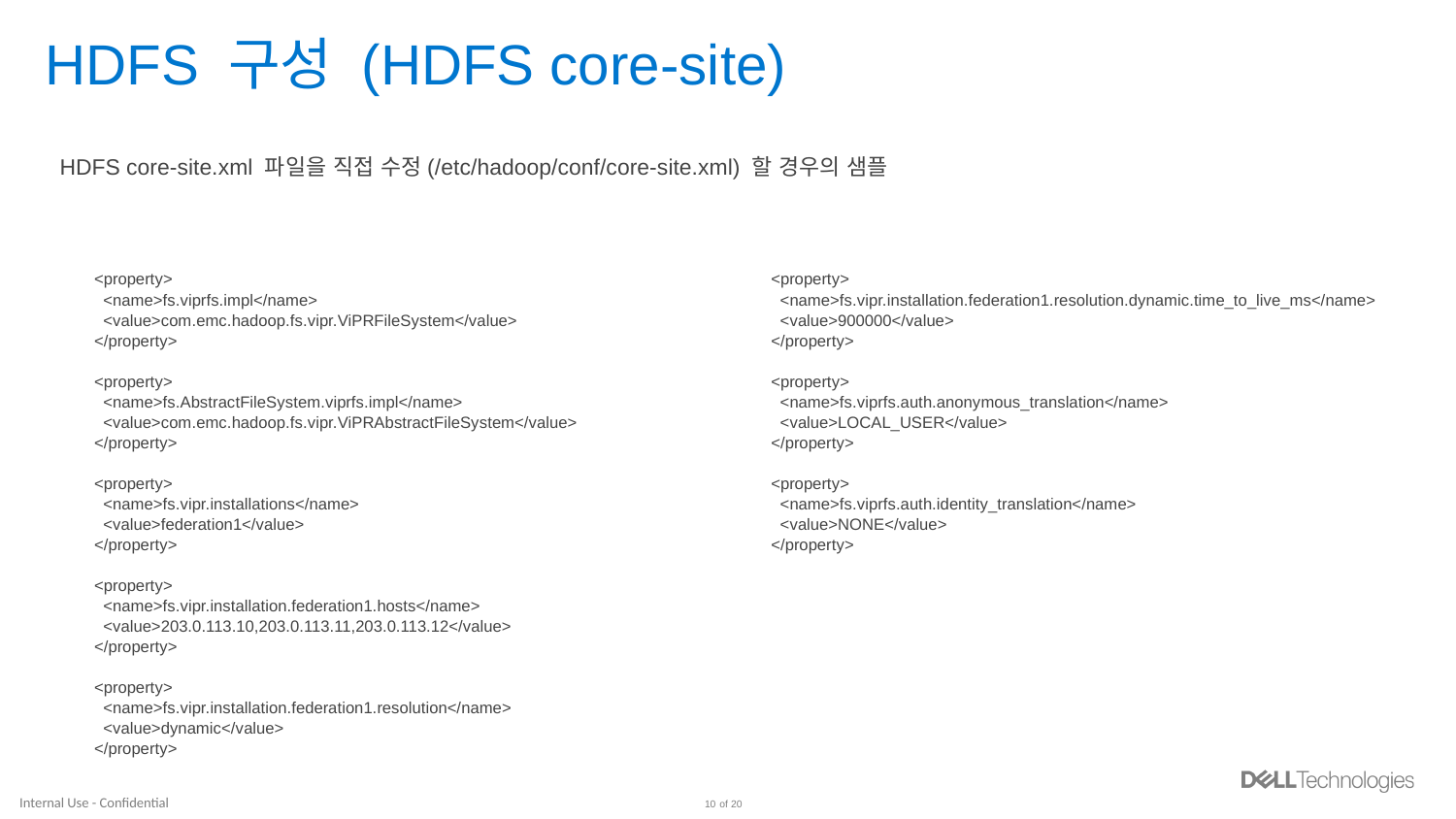

# HDFS 구성 (HDFS core-site)
HDFS core-site.xml 파일을 직접 수정(/etc/hadoop/conf/core-site.xml) 할 경우의 샘플

<property>
  <name>fs.viprfs.impl</name>
  <value>com.emc.hadoop.fs.vipr.ViPRFileSystem</value>
</property>

<property>
  <name>fs.AbstractFileSystem.viprfs.impl</name>
  <value>com.emc.hadoop.fs.vipr.ViPRAbstractFileSystem</value>
</property>

<property>
  <name>fs.vipr.installations</name>
  <value>federation1</value>
</property>

<property>
  <name>fs.vipr.installation.federation1.hosts</name>
  <value>203.0.113.10,203.0.113.11,203.0.113.12</value>
</property>

<property>
  <name>fs.vipr.installation.federation1.resolution</name>
  <value>dynamic</value>
</property>
<property>
  <name>fs.vipr.installation.federation1.resolution.dynamic.time_to_live_ms</name>
  <value>900000</value>
</property>

<property>
  <name>fs.viprfs.auth.anonymous_translation</name>
  <value>LOCAL_USER</value>
</property>

<property>
  <name>fs.viprfs.auth.identity_translation</name>
  <value>NONE</value>
</property>